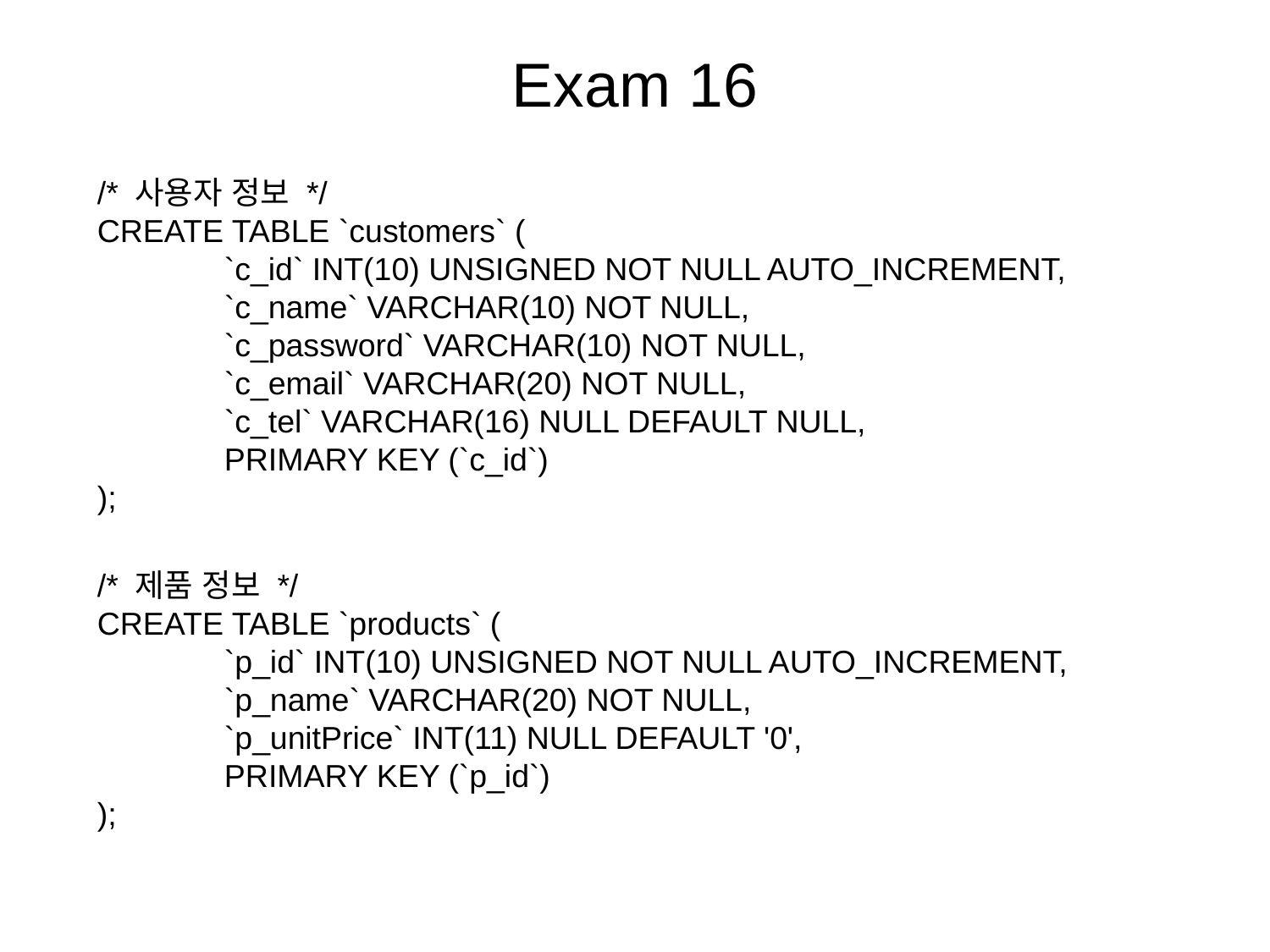

# Exam 16
/* 사용자 정보 */
CREATE TABLE `customers` (
	`c_id` INT(10) UNSIGNED NOT NULL AUTO_INCREMENT,
	`c_name` VARCHAR(10) NOT NULL,
	`c_password` VARCHAR(10) NOT NULL,
	`c_email` VARCHAR(20) NOT NULL,
	`c_tel` VARCHAR(16) NULL DEFAULT NULL,
	PRIMARY KEY (`c_id`)
);
/* 제품 정보 */
CREATE TABLE `products` (
	`p_id` INT(10) UNSIGNED NOT NULL AUTO_INCREMENT,
	`p_name` VARCHAR(20) NOT NULL,
	`p_unitPrice` INT(11) NULL DEFAULT '0',
	PRIMARY KEY (`p_id`)
);